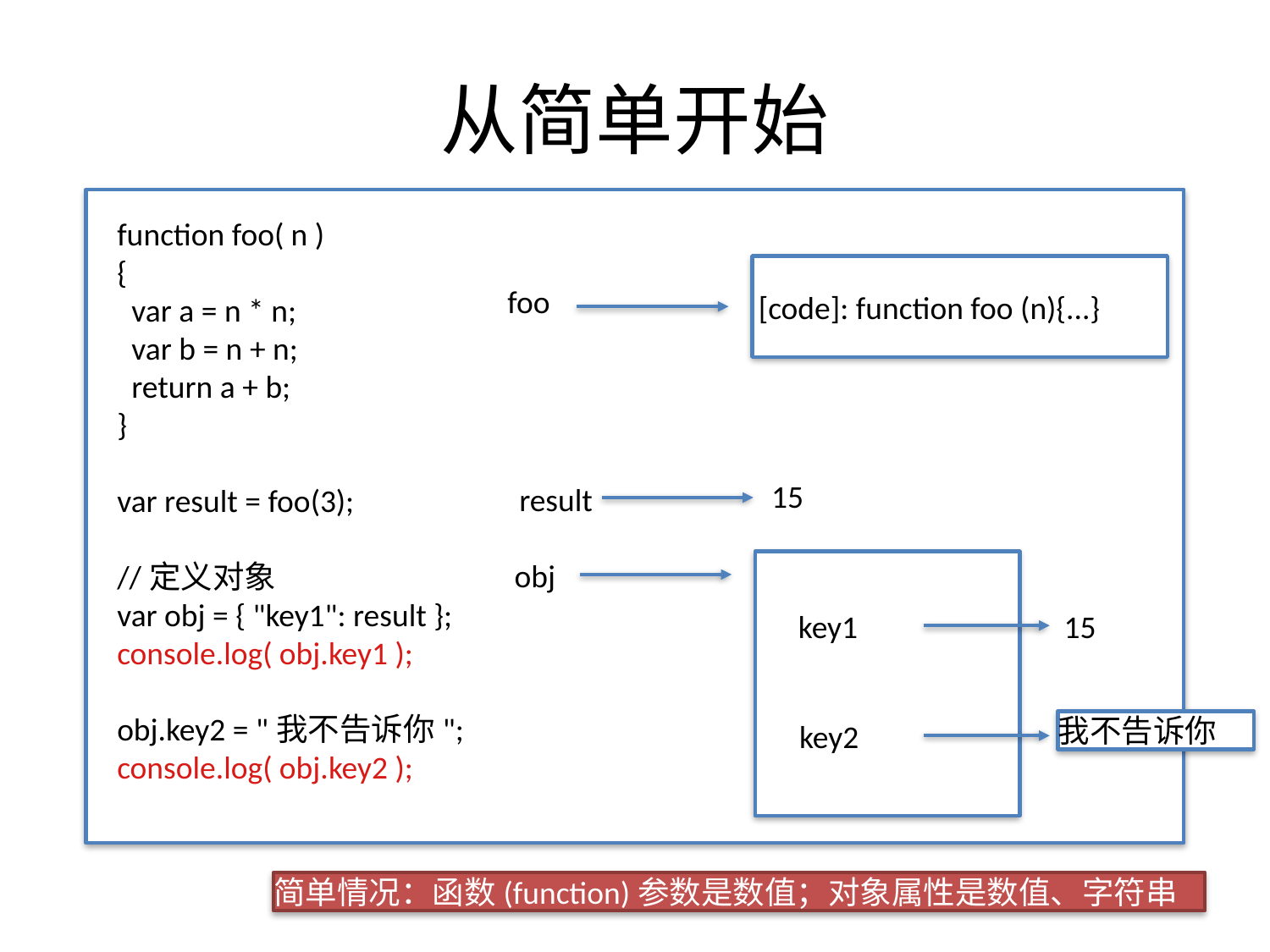

# 从简单开始

function foo( n )
{
  var a = n * n;
  var b = n + n;
  return a + b;
}

var result = foo(3);

//定义对象
var obj = { "key1": result };
console.log( obj.key1 );

obj.key2 = "我不告诉你";
console.log( obj.key2 );
[code]: function foo (n){...}
foo

15
result

obj

key1
15

key2
我不告诉你

简单情况：函数(function)参数是数值；对象属性是数值、字符串